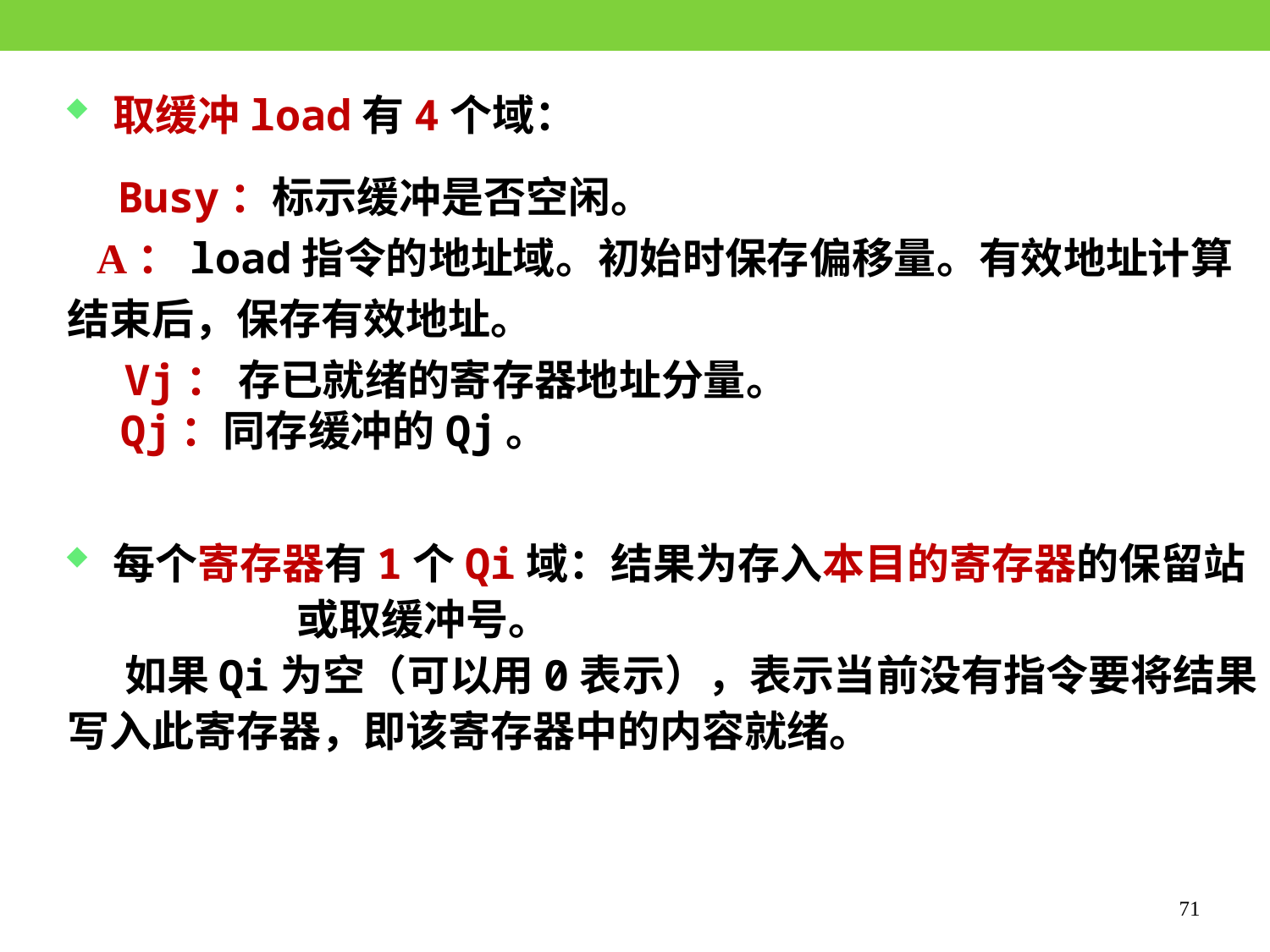

取缓冲load有4个域：
  Busy：标示缓冲是否空闲。
  A：load指令的地址域。初始时保存偏移量。有效地址计算结束后，保存有效地址。
     Vj： 存已就绪的寄存器地址分量。
     Qj：同存缓冲的Qj。

 每个寄存器有1个Qi域：结果为存入本目的寄存器的保留站
                       或取缓冲号。
      如果Qi为空（可以用0表示），表示当前没有指令要将结果写入此寄存器，即该寄存器中的内容就绪。
71